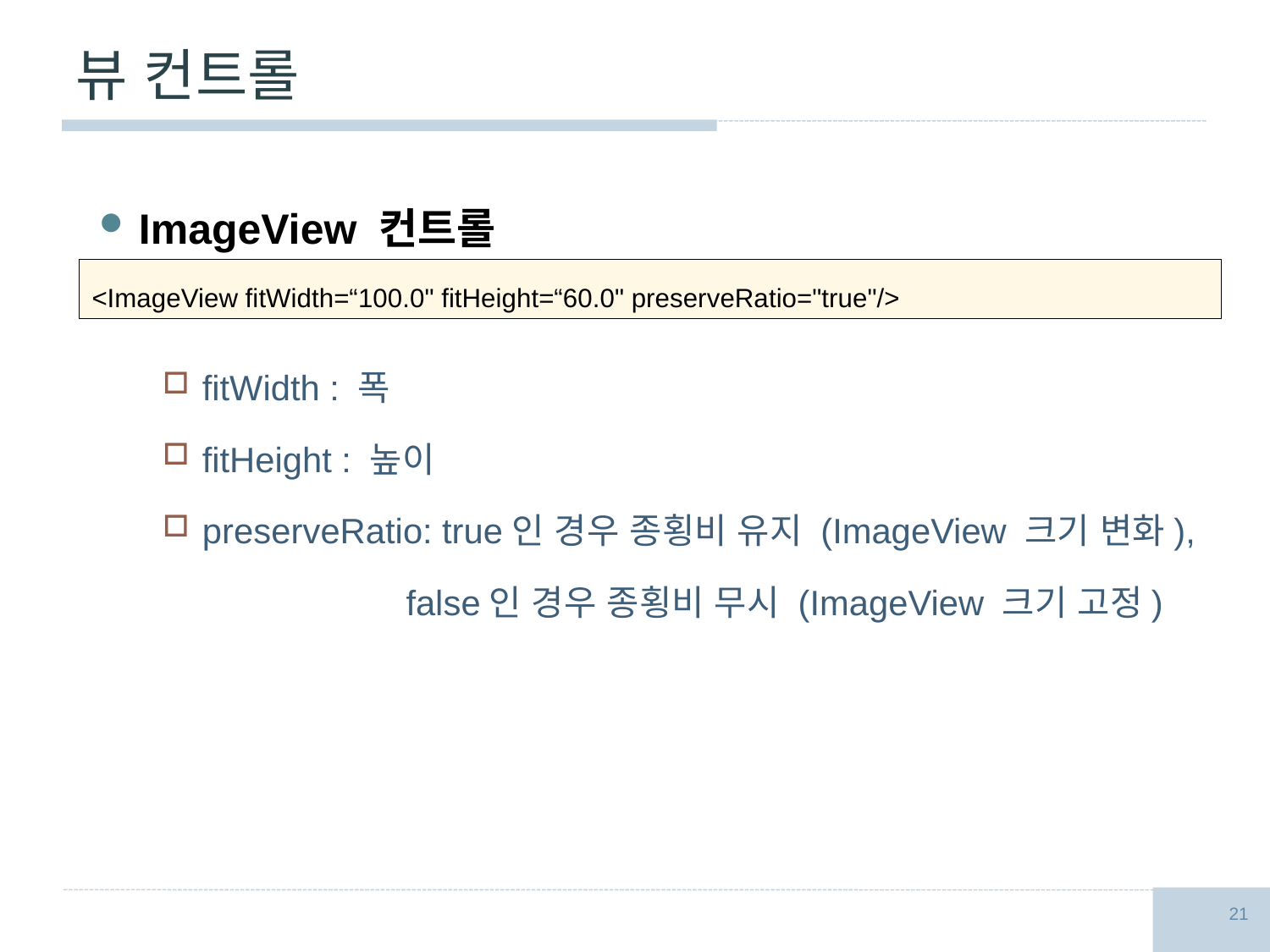

# 뷰 컨트롤
ImageView 컨트롤

fitWidth : 폭
fitHeight : 높이
preserveRatio: true인 경우 종횡비 유지 (ImageView 크기 변화),
                         false인 경우 종횡비 무시 (ImageView 크기 고정)

<ImageView fitWidth=“100.0" fitHeight=“60.0" preserveRatio="true"/>